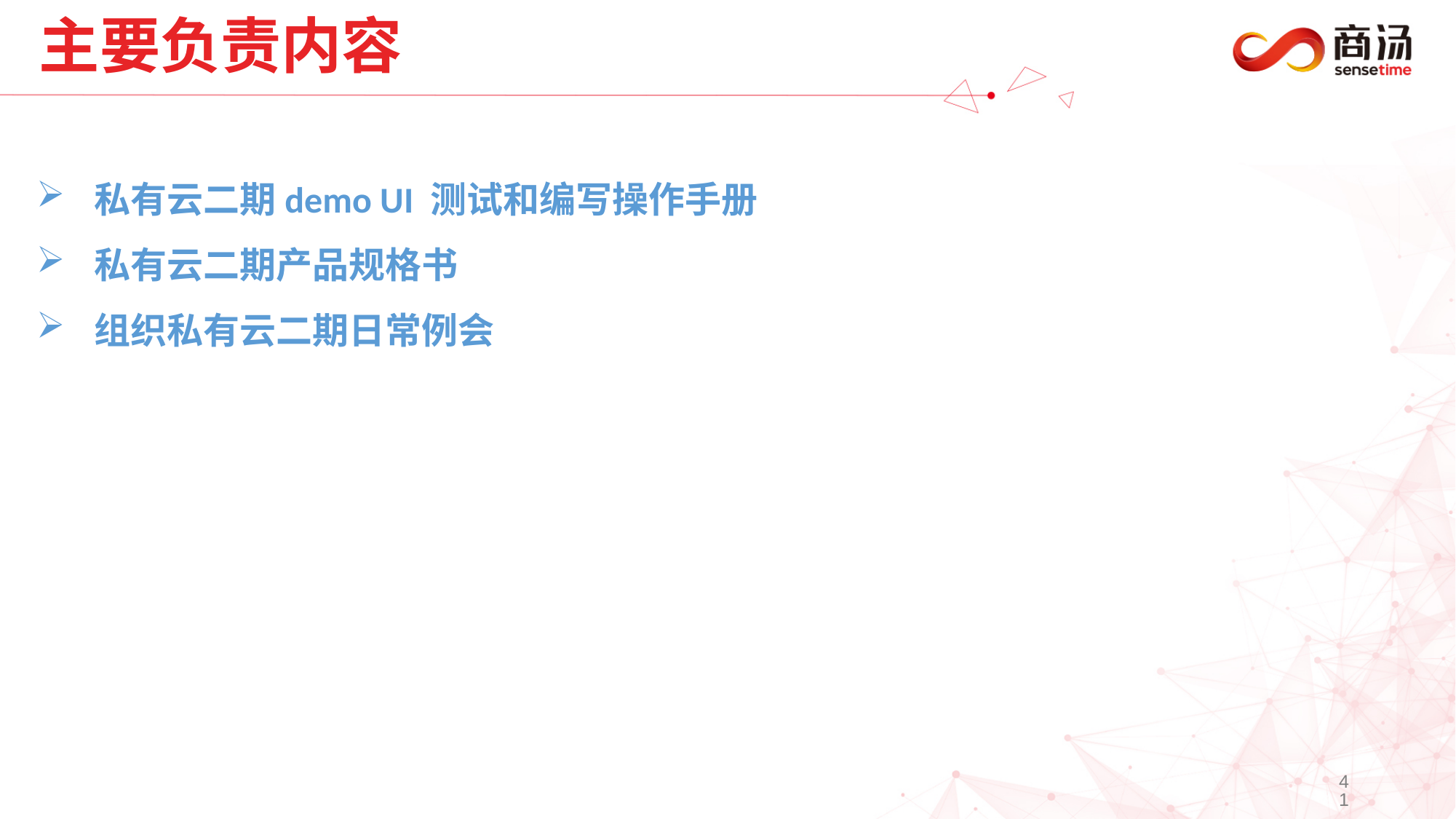

# 主要负责内容
  私有云二期demo UI 测试和编写操作手册
  私有云二期产品规格书
  组织私有云二期日常例会

41